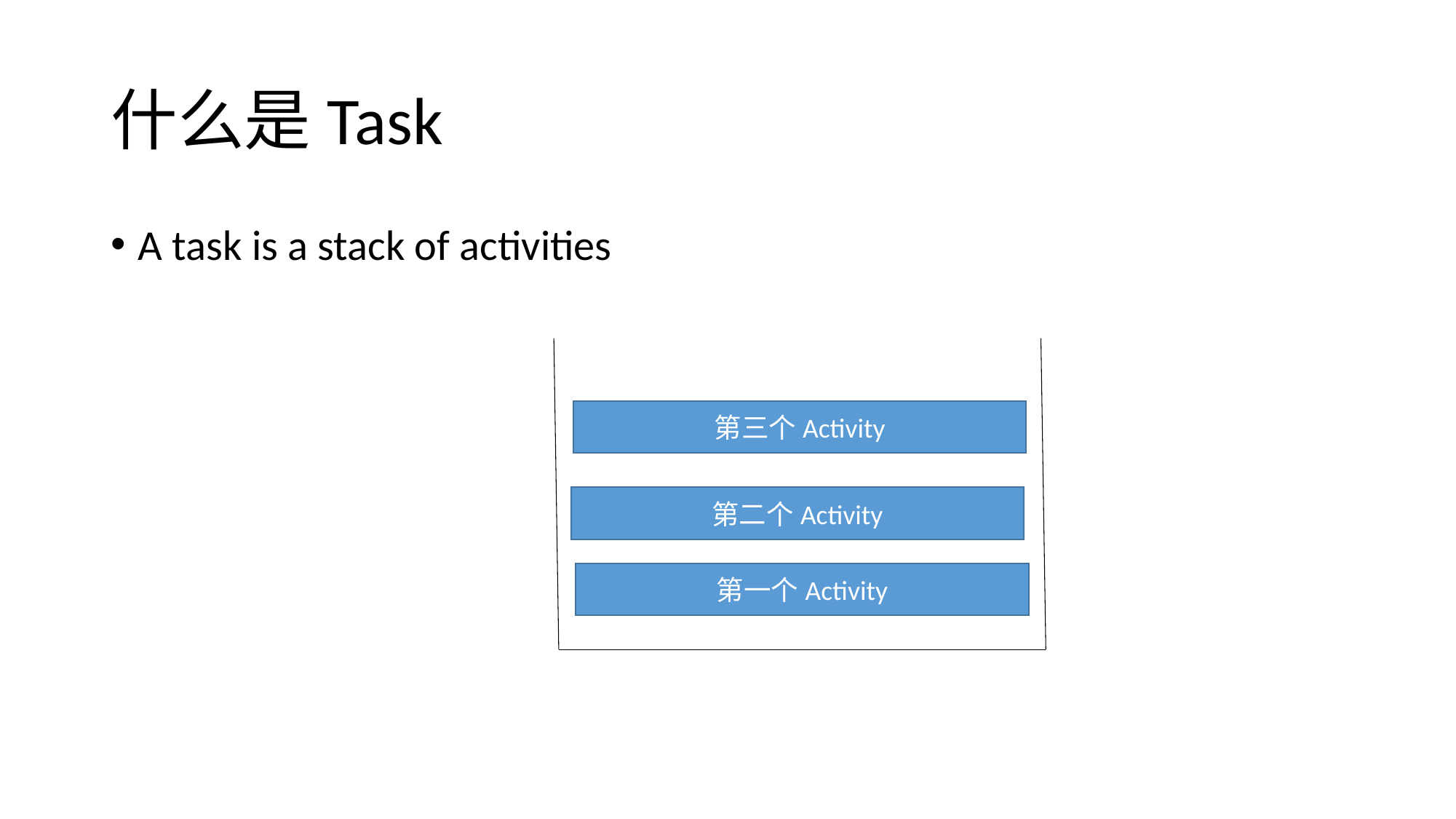

# 什么是Task
A task is a stack of activities
第三个Activity
第二个Activity
第一个Activity